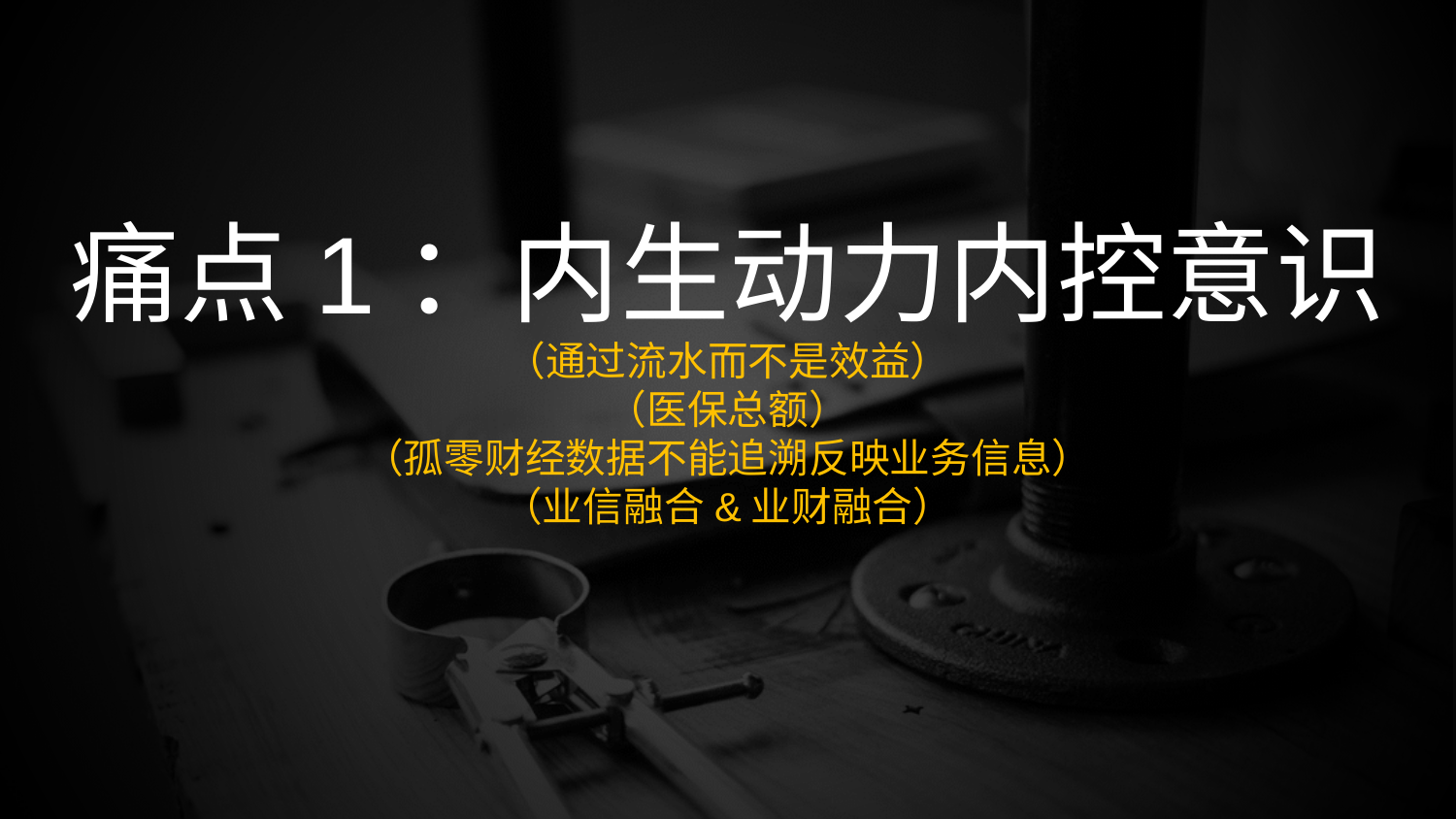

痛点1：内生动力内控意识
（通过流水而不是效益）
（医保总额）
（孤零财经数据不能追溯反映业务信息）
（业信融合&业财融合）